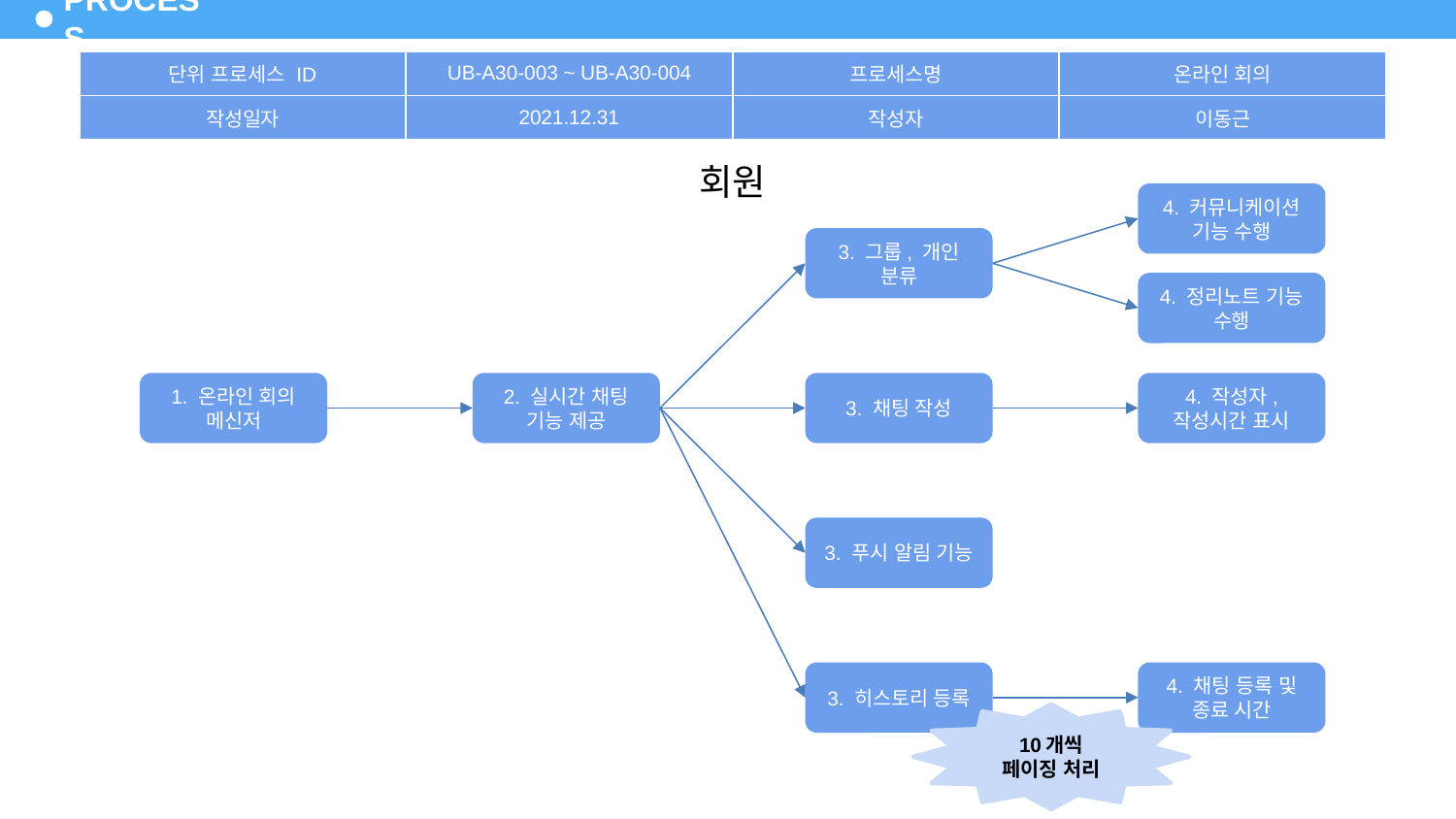

# PROCESS
| 단위 프로세스 ID | UB-A30-003 ~ UB-A30-004 | 프로세스명 | 온라인 회의 |
| --- | --- | --- | --- |
| 작성일자 | 2021.12.31 | 작성자 | 이동근 |
회원
4. 커뮤니케이션 기능 수행
3. 그룹, 개인 분류
4. 정리노트 기능 수행
1. 온라인 회의 메신저
3. 채팅 작성
4. 작성자, 작성시간 표시
2. 실시간 채팅 기능 제공
3. 푸시 알림 기능
3. 히스토리 등록
4. 채팅 등록 및 종료 시간
10개씩 페이징 처리